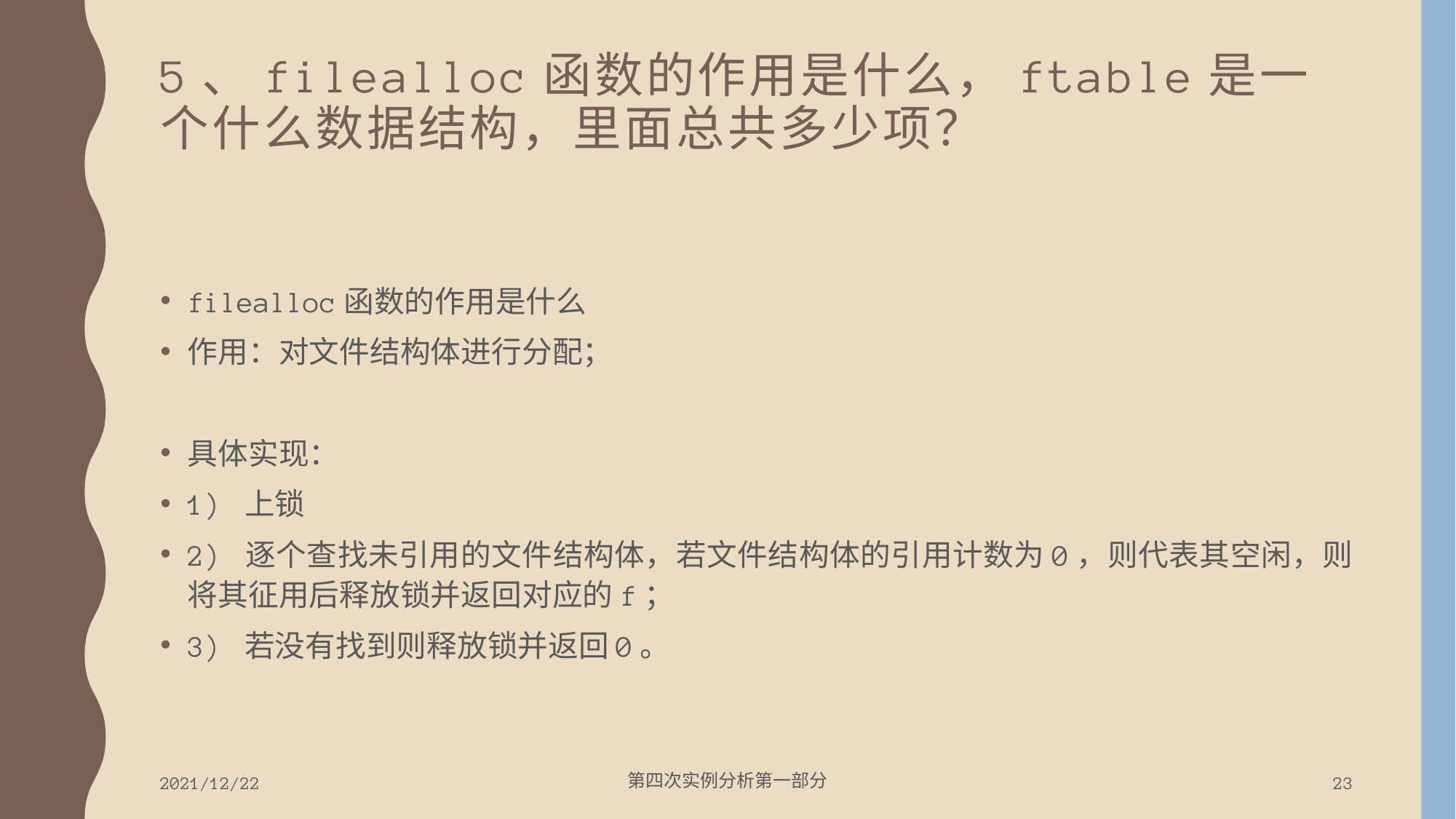

# 5、filealloc函数的作用是什么，ftable是一个什么数据结构，里面总共多少项？
filealloc函数的作用是什么
作用：对文件结构体进行分配；

具体实现：
1) 上锁
2) 逐个查找未引用的文件结构体，若文件结构体的引用计数为0，则代表其空闲，则将其征用后释放锁并返回对应的f；
3) 若没有找到则释放锁并返回0。

2021/12/22
第四次实例分析第一部分
23